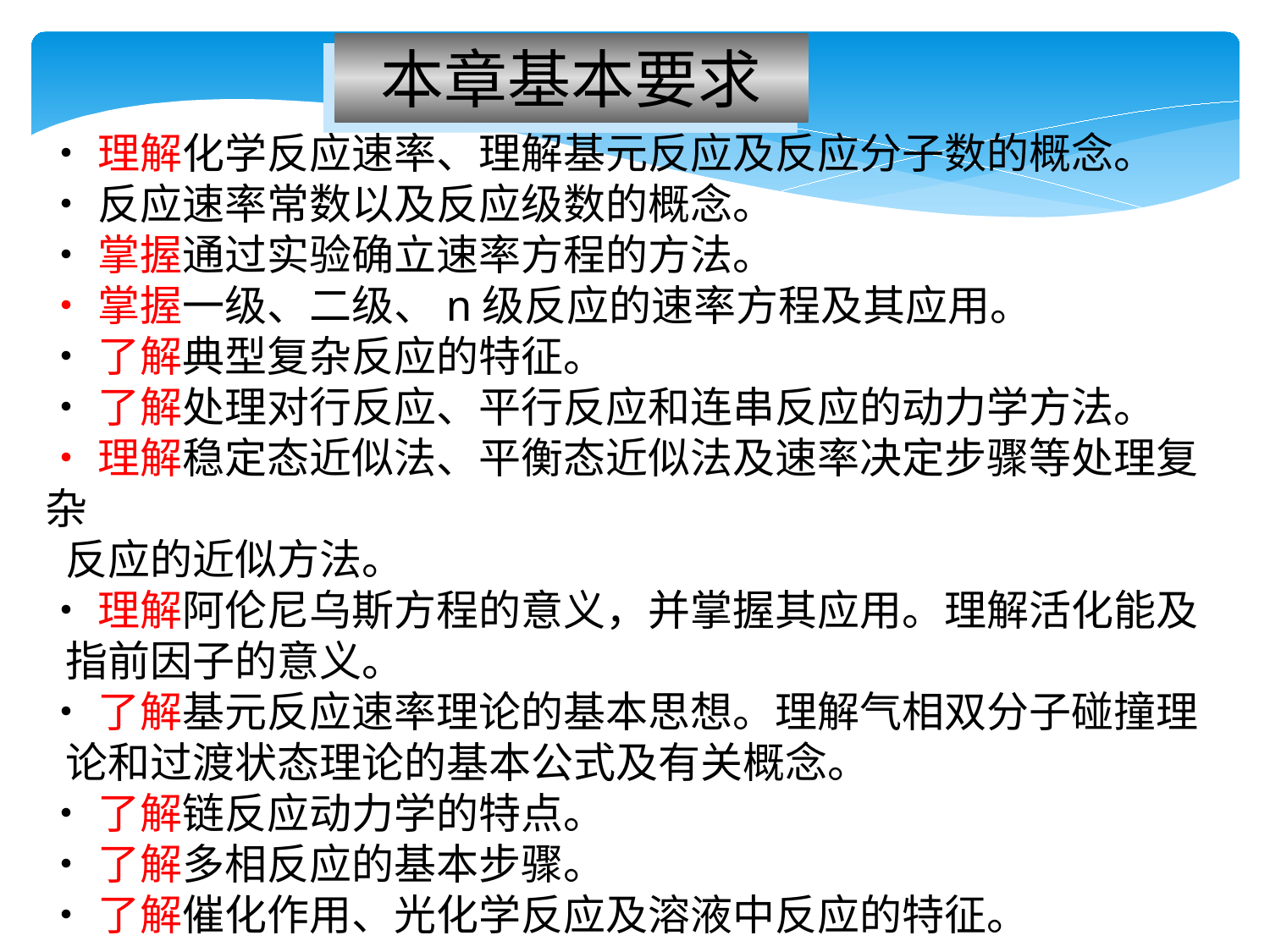

本章基本要求
•理解化学反应速率、理解基元反应及反应分子数的概念。
•反应速率常数以及反应级数的概念。
•掌握通过实验确立速率方程的方法。
•掌握一级、二级、n级反应的速率方程及其应用。
•了解典型复杂反应的特征。
•了解处理对行反应、平行反应和连串反应的动力学方法。
•理解稳定态近似法、平衡态近似法及速率决定步骤等处理复杂
 反应的近似方法。
•理解阿伦尼乌斯方程的意义，并掌握其应用。理解活化能及
 指前因子的意义。
•了解基元反应速率理论的基本思想。理解气相双分子碰撞理
 论和过渡状态理论的基本公式及有关概念。
•了解链反应动力学的特点。
•了解多相反应的基本步骤。
•了解催化作用、光化学反应及溶液中反应的特征。